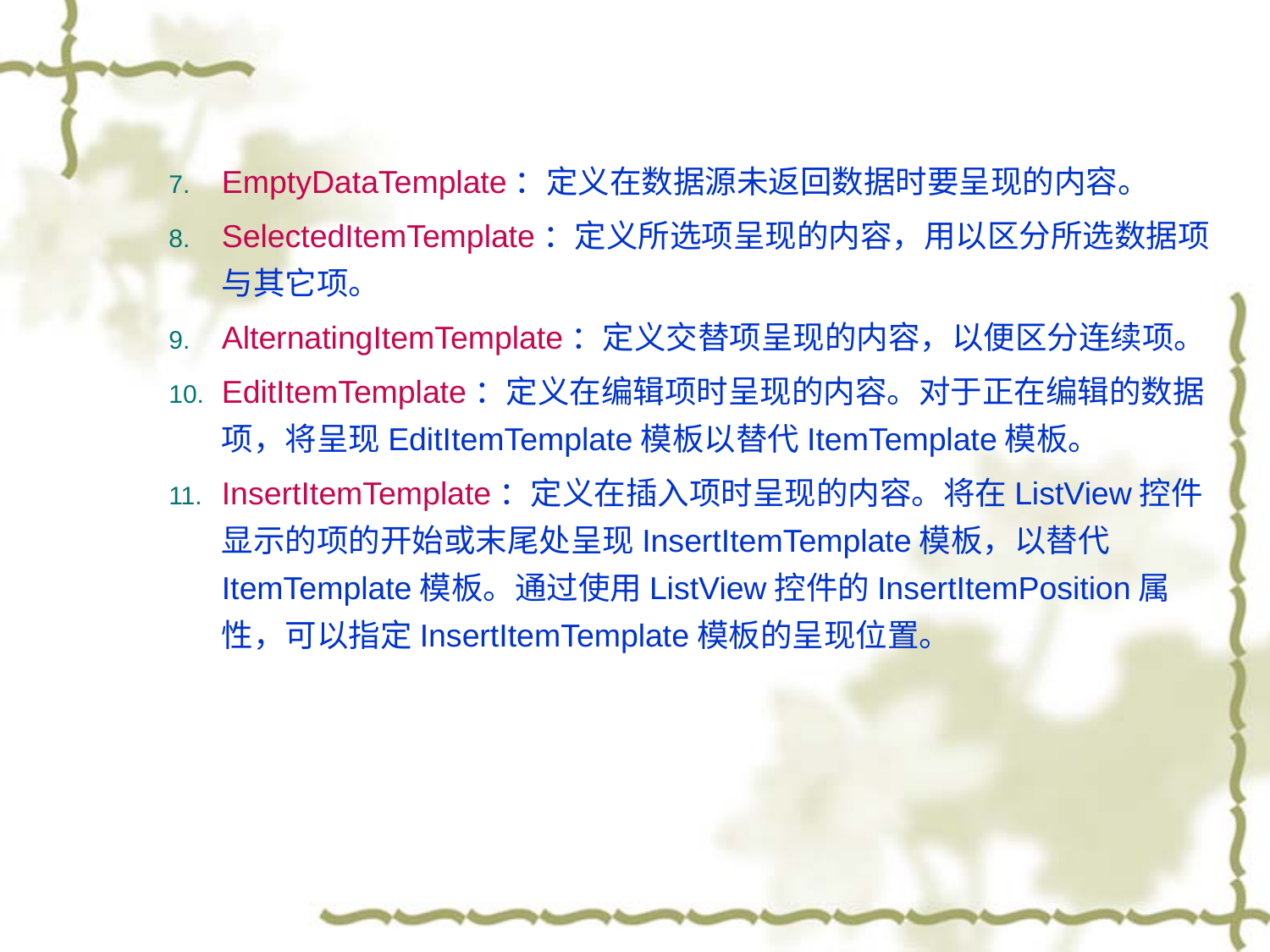

EmptyDataTemplate：定义在数据源未返回数据时要呈现的内容。
SelectedItemTemplate：定义所选项呈现的内容，用以区分所选数据项与其它项。
AlternatingItemTemplate：定义交替项呈现的内容，以便区分连续项。
EditItemTemplate：定义在编辑项时呈现的内容。对于正在编辑的数据项，将呈现EditItemTemplate模板以替代ItemTemplate模板。
InsertItemTemplate：定义在插入项时呈现的内容。将在ListView控件显示的项的开始或末尾处呈现InsertItemTemplate模板，以替代ItemTemplate模板。通过使用ListView控件的InsertItemPosition属性，可以指定InsertItemTemplate模板的呈现位置。